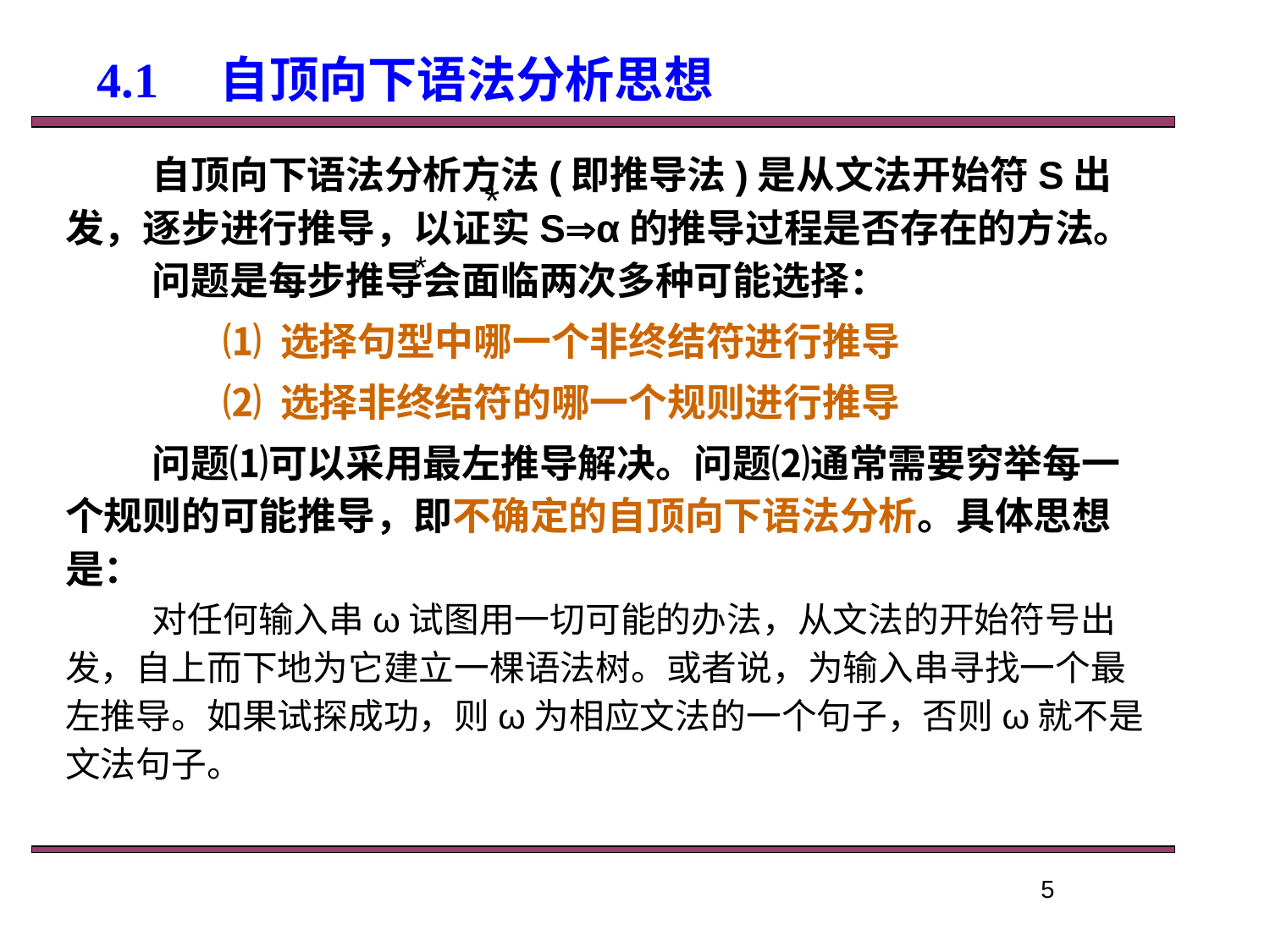

# 4.1　自顶向下语法分析思想
自顶向下语法分析方法(即推导法)是从文法开始符S出发，逐步进行推导，以证实S⇒α的推导过程是否存在的方法。
问题是每步推导会面临两次多种可能选择：
        ⑴ 选择句型中哪一个非终结符进行推导
        ⑵ 选择非终结符的哪一个规则进行推导
问题⑴可以采用最左推导解决。问题⑵通常需要穷举每一个规则的可能推导，即不确定的自顶向下语法分析。具体思想是：
对任何输入串ω试图用一切可能的办法，从文法的开始符号出发，自上而下地为它建立一棵语法树。或者说，为输入串寻找一个最左推导。如果试探成功，则ω为相应文法的一个句子，否则ω就不是文法句子。
*
*
5